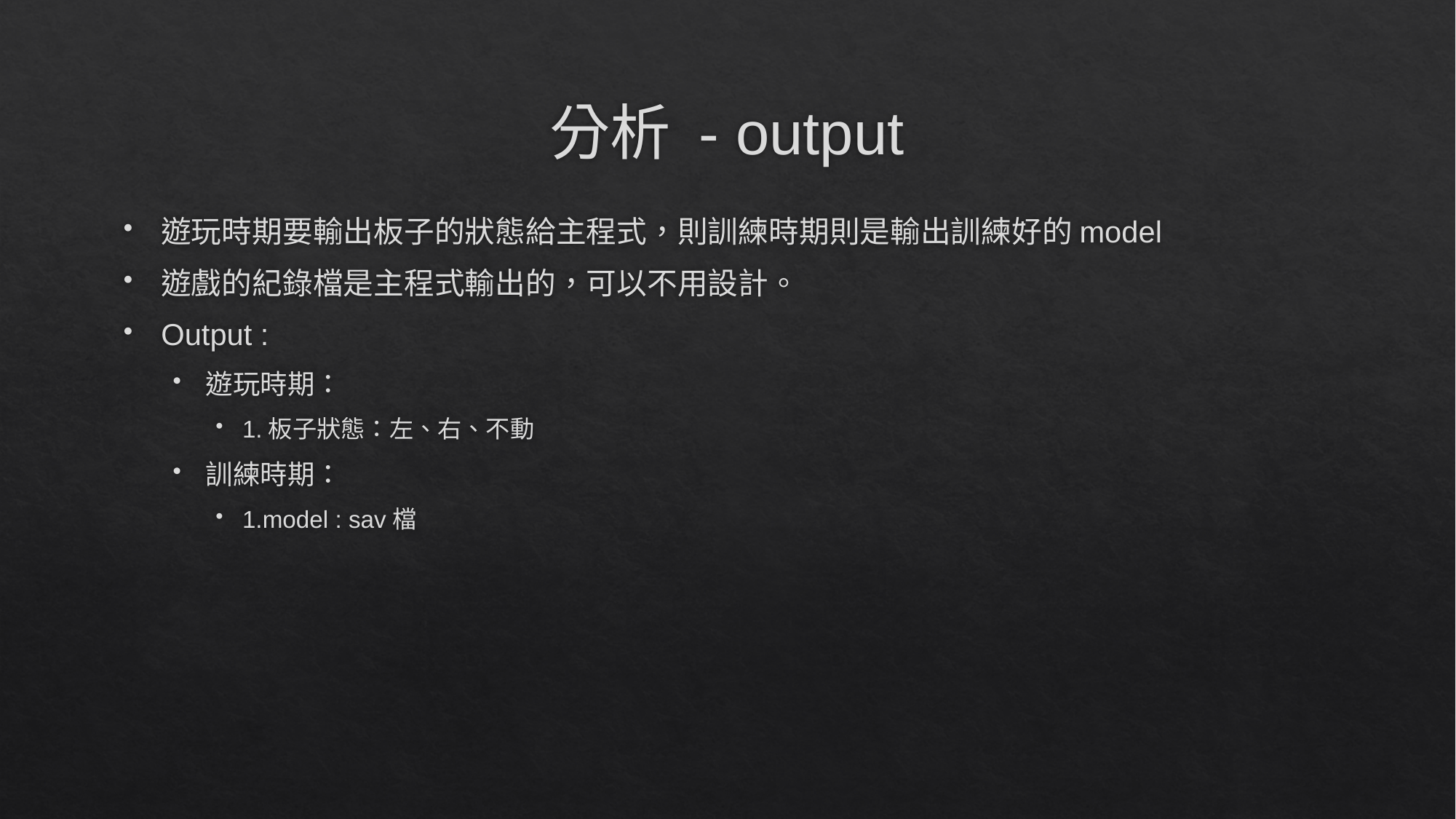

# 分析 - output
遊玩時期要輸出板子的狀態給主程式，則訓練時期則是輸出訓練好的model
遊戲的紀錄檔是主程式輸出的，可以不用設計。
Output :
遊玩時期：
1.板子狀態：左、右、不動
訓練時期：
1.model : sav檔